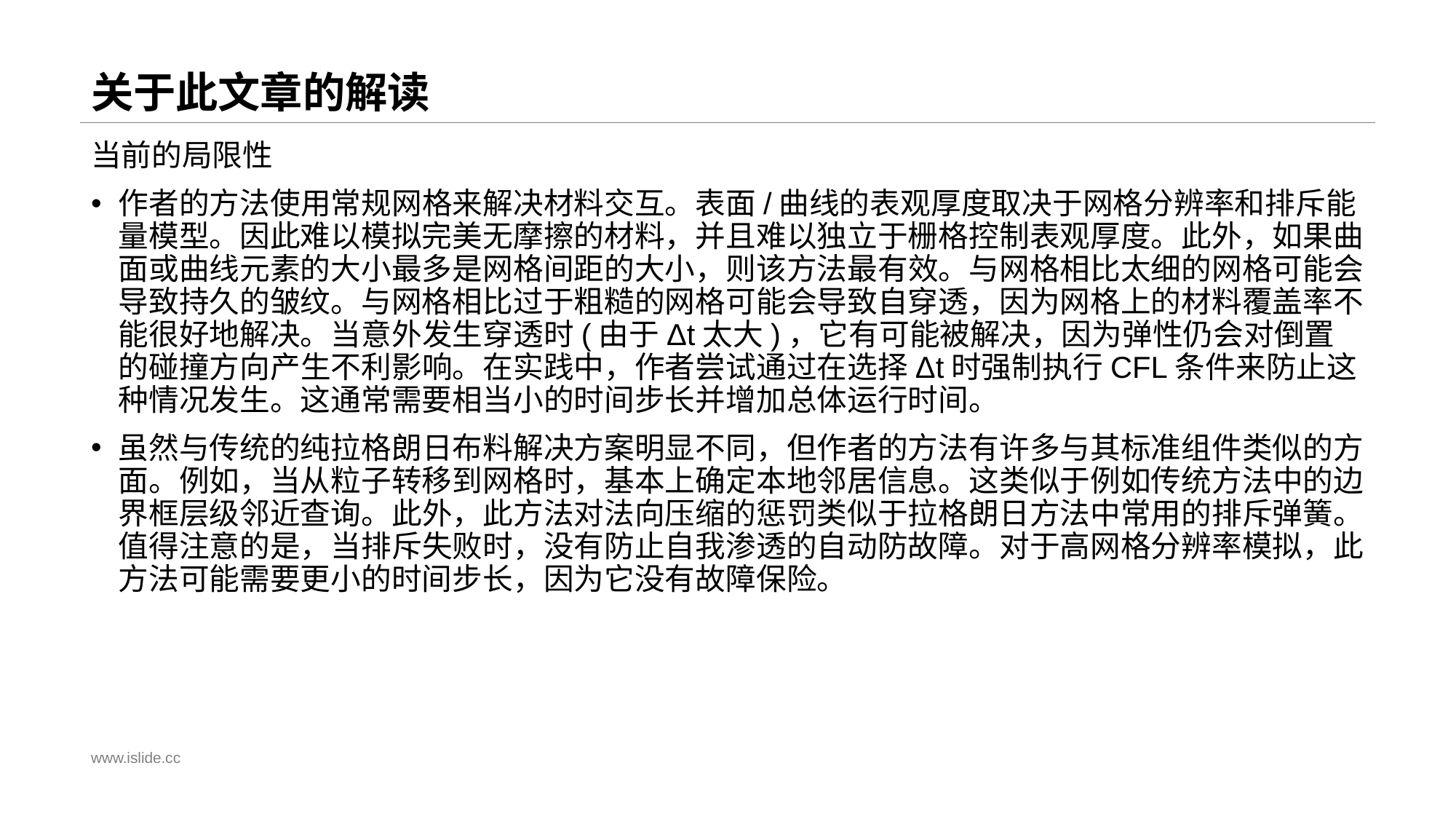

# 关于此文章的解读
当前的局限性
作者的方法使用常规网格来解决材料交互。表面/曲线的表观厚度取决于网格分辨率和排斥能量模型。因此难以模拟完美无摩擦的材料，并且难以独立于栅格控制表观厚度。此外，如果曲面或曲线元素的大小最多是网格间距的大小，则该方法最有效。与网格相比太细的网格可能会导致持久的皱纹。与网格相比过于粗糙的网格可能会导致自穿透，因为网格上的材料覆盖率不能很好地解决。当意外发生穿透时(由于Δt太大)，它有可能被解决，因为弹性仍会对倒置的碰撞方向产生不利影响。在实践中，作者尝试通过在选择Δt时强制执行CFL条件来防止这种情况发生。这通常需要相当小的时间步长并增加总体运行时间。
虽然与传统的纯拉格朗日布料解决方案明显不同，但作者的方法有许多与其标准组件类似的方面。例如，当从粒子转移到网格时，基本上确定本地邻居信息。这类似于例如传统方法中的边界框层级邻近查询。此外，此方法对法向压缩的惩罚类似于拉格朗日方法中常用的排斥弹簧。值得注意的是，当排斥失败时，没有防止自我渗透的自动防故障。对于高网格分辨率模拟，此方法可能需要更小的时间步长，因为它没有故障保险。
www.islide.cc
10